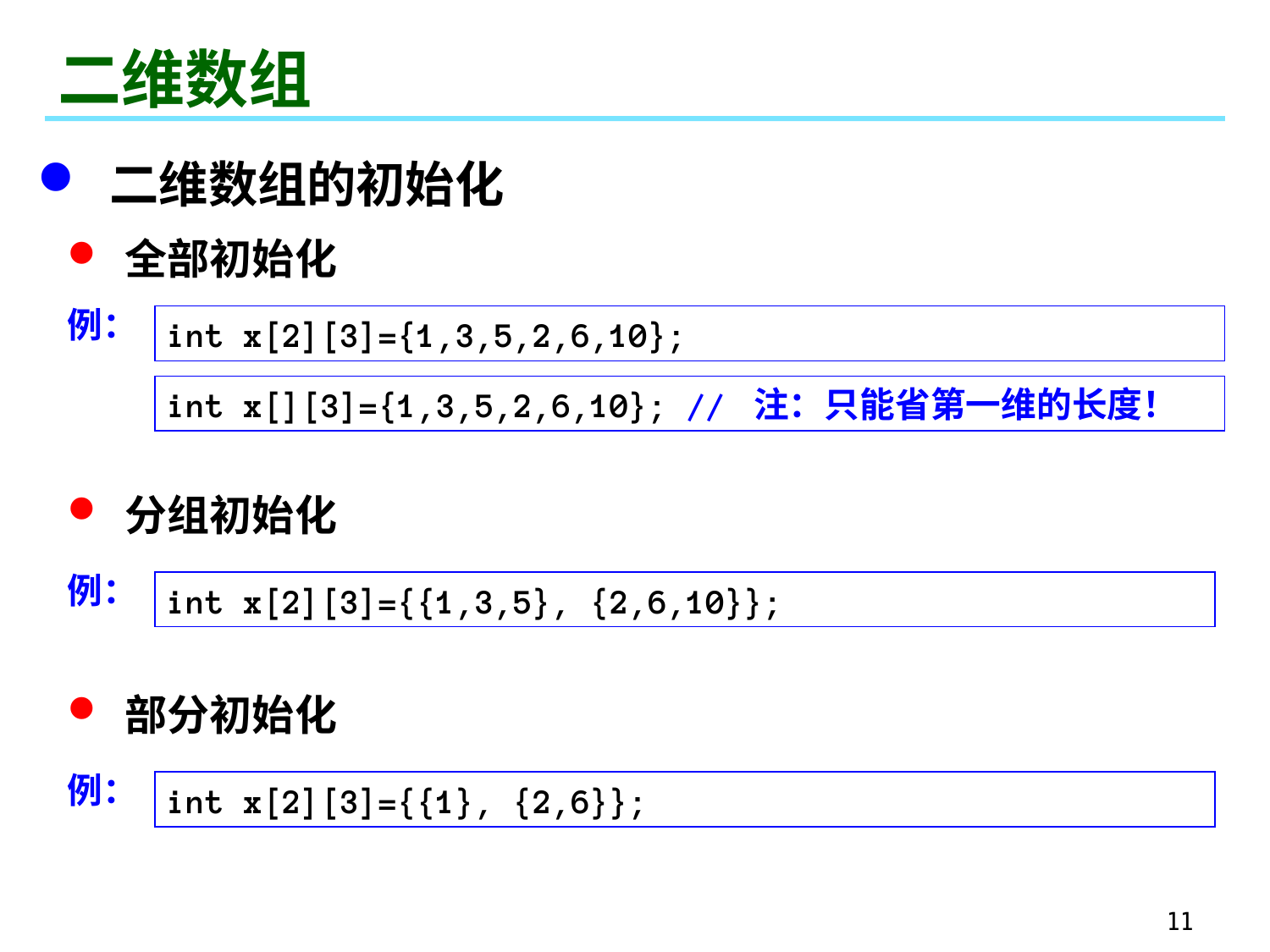

# 二维数组
 二维数组的初始化
 全部初始化
例：
int x[2][3]={1,3,5,2,6,10};
int x[][3]={1,3,5,2,6,10}; // 注：只能省第一维的长度！
 分组初始化
例：
int x[2][3]={{1,3,5}, {2,6,10}};
 部分初始化
例：
int x[2][3]={{1}, {2,6}};
11